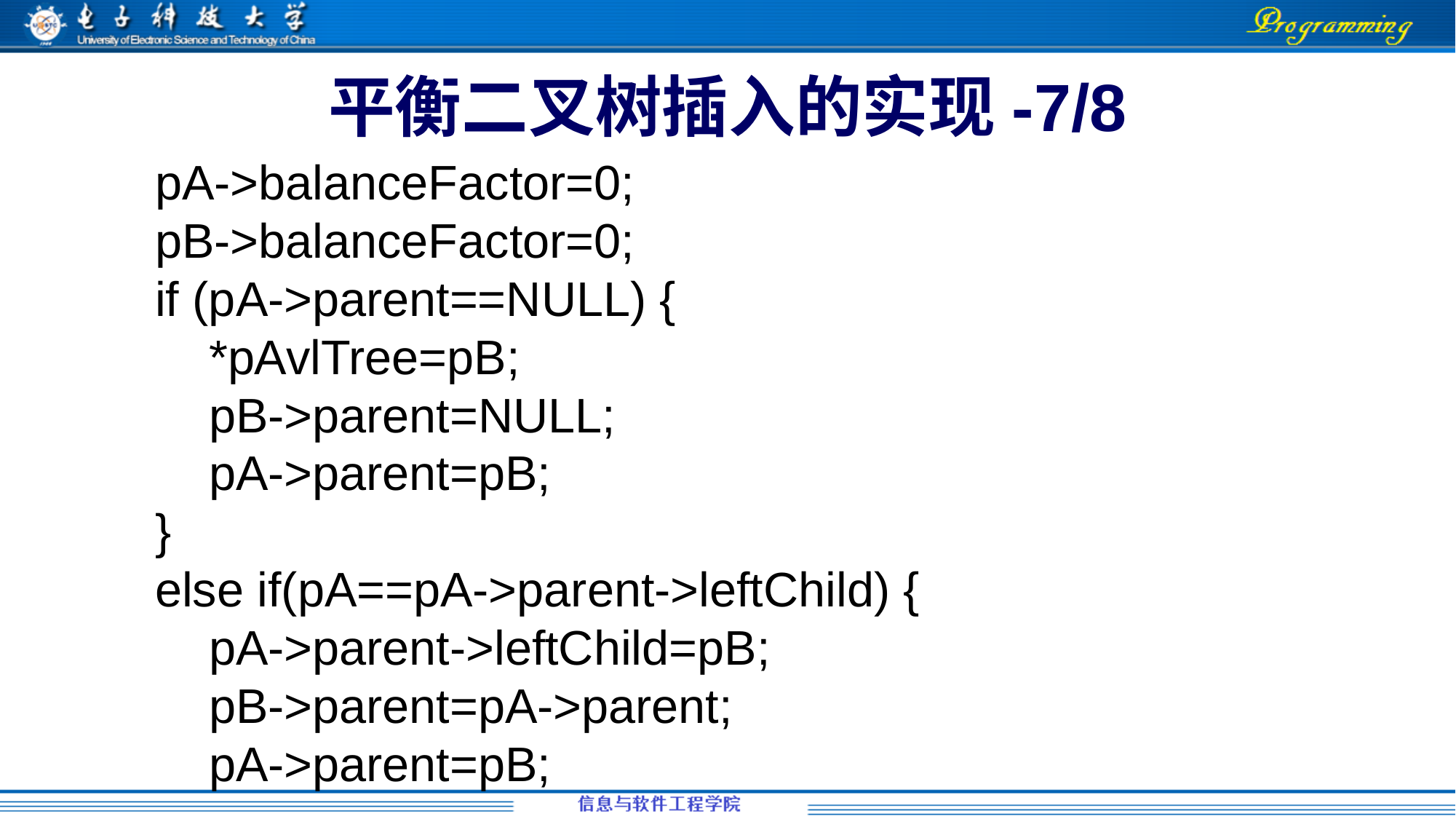

# 平衡二叉树插入的实现-7/8
        pA->balanceFactor=0;
        pB->balanceFactor=0;
        if (pA->parent==NULL) {
            *pAvlTree=pB;
            pB->parent=NULL;
            pA->parent=pB;
        }
        else if(pA==pA->parent->leftChild) {
            pA->parent->leftChild=pB;
            pB->parent=pA->parent;
            pA->parent=pB;